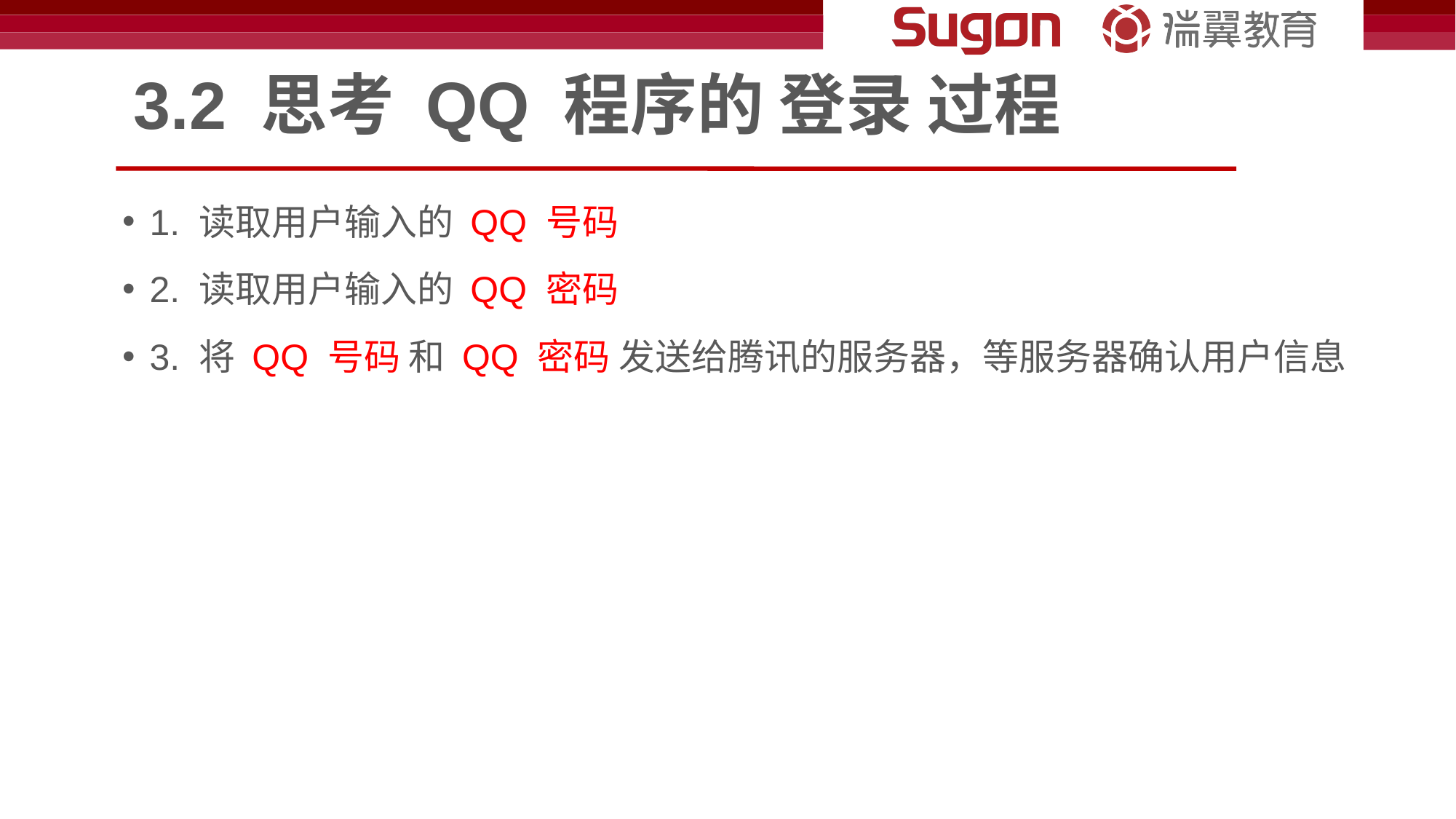

# 3.2 思考 QQ 程序的 登录 过程
1. 读取用户输入的 QQ 号码
2. 读取用户输入的 QQ 密码
3. 将 QQ 号码 和 QQ 密码 发送给腾讯的服务器，等服务器确认用户信息